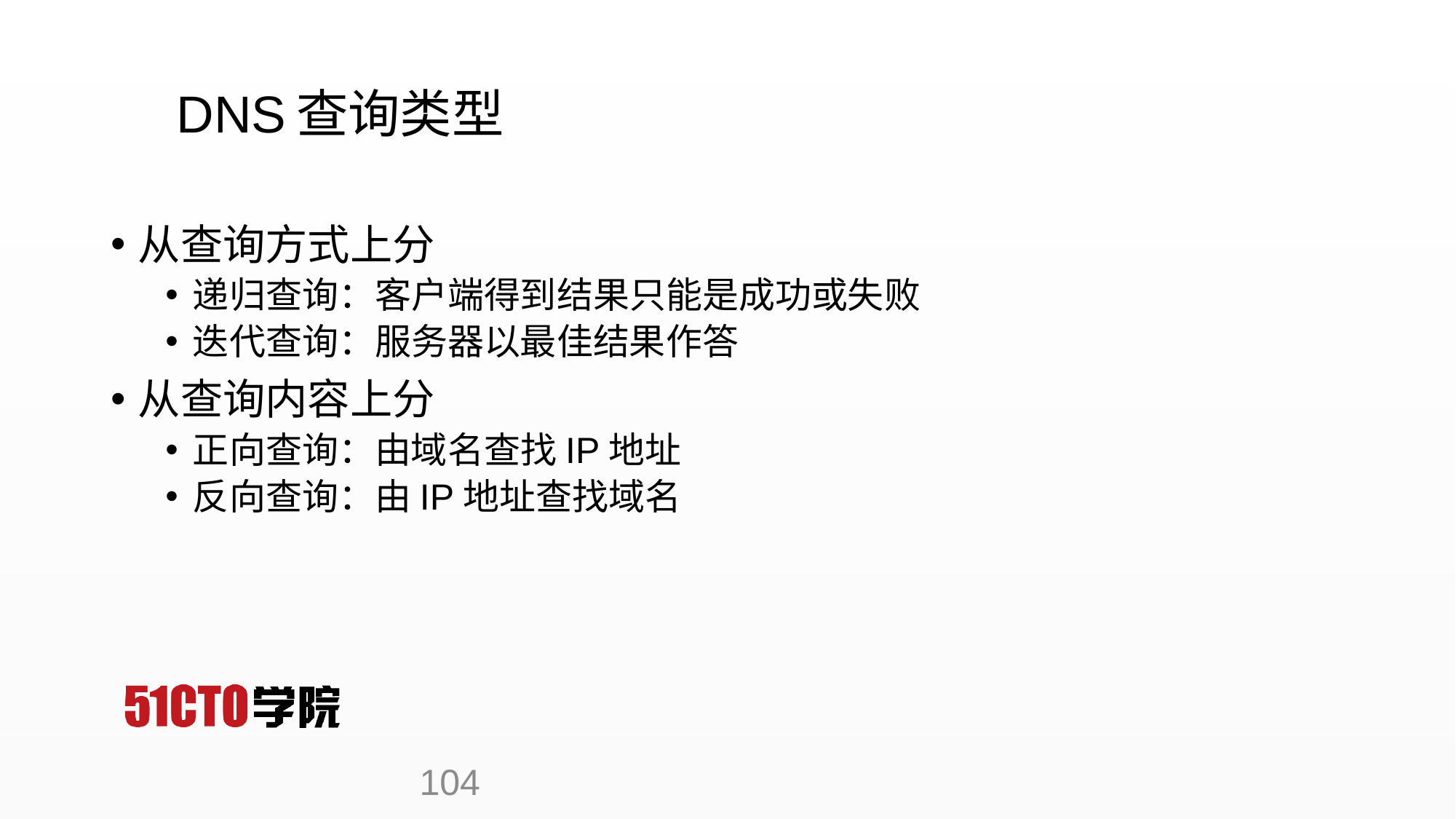

# DNS查询类型
从查询方式上分
递归查询：客户端得到结果只能是成功或失败
迭代查询：服务器以最佳结果作答
从查询内容上分
正向查询：由域名查找IP地址
反向查询：由IP地址查找域名

104